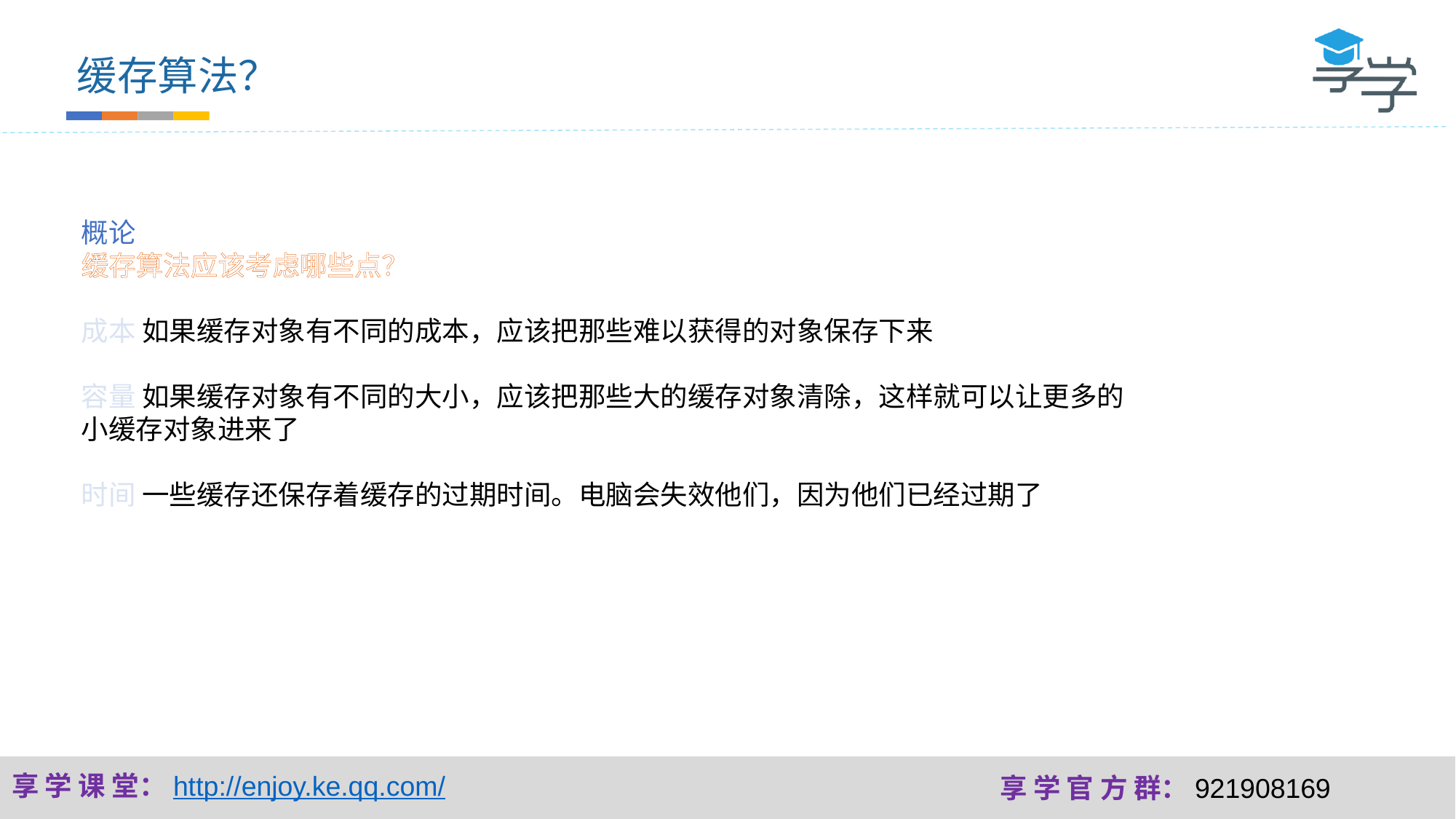

缓存算法？

概论
缓存算法应该考虑哪些点？

成本 如果缓存对象有不同的成本，应该把那些难以获得的对象保存下来

容量 如果缓存对象有不同的大小，应该把那些大的缓存对象清除，这样就可以让更多的小缓存对象进来了

时间 一些缓存还保存着缓存的过期时间。电脑会失效他们，因为他们已经过期了